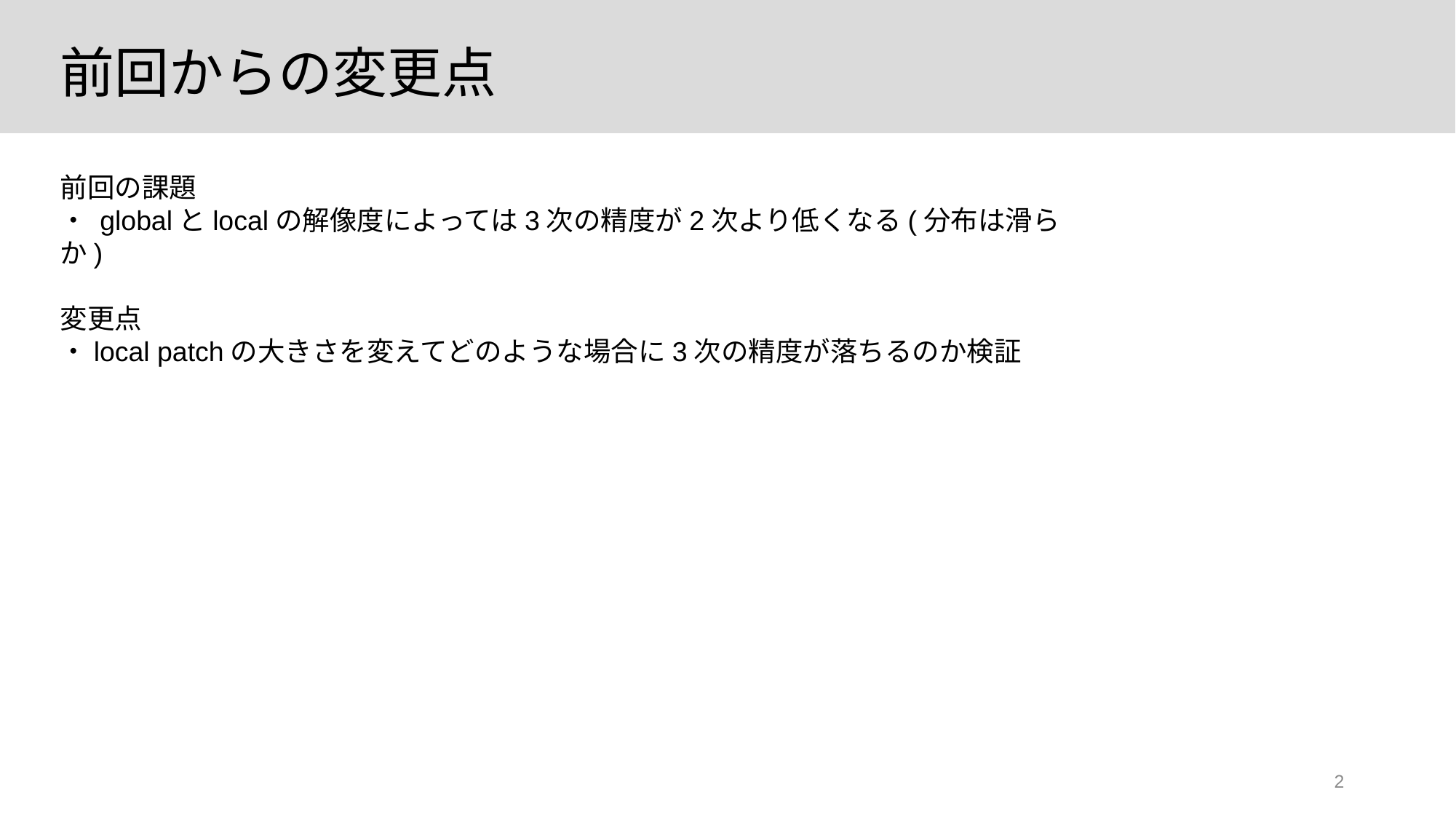

前回からの変更点
前回の課題
・ globalとlocalの解像度によっては3次の精度が2次より低くなる(分布は滑らか)

変更点
・local patchの大きさを変えてどのような場合に3次の精度が落ちるのか検証
2